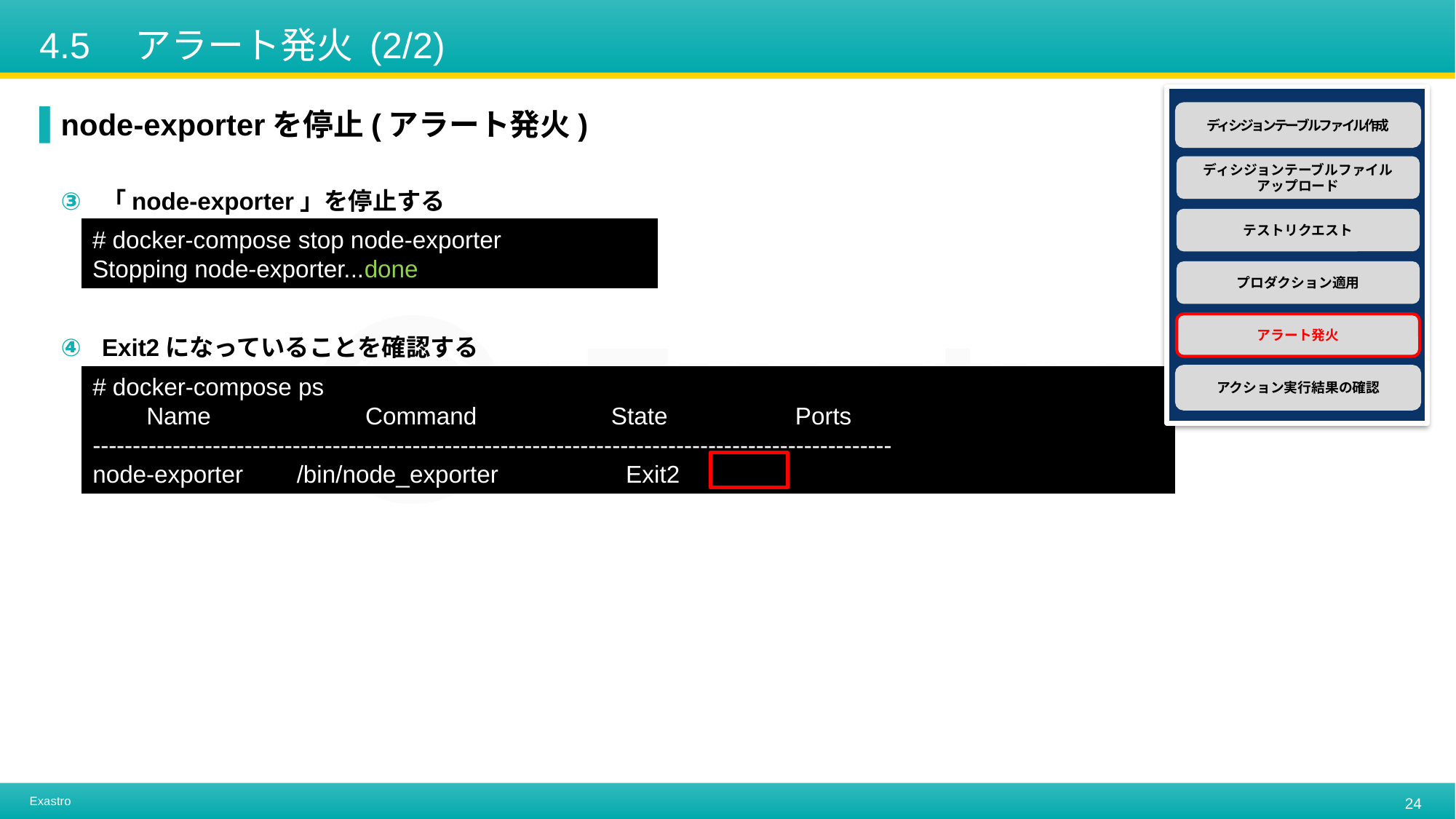

# 4.5　アラート発火 (2/2)

ディシジョンテーブルファイル作成
ディシジョンテーブルファイル
アップロード
テストリクエスト
プロダクション適用
アラート発火
アクション実行結果の確認
node-exporterを停止(アラート発火)

「node-exporter」を停止する

Exit2になっていることを確認する

# docker-compose stop node-exporter
Stopping node-exporter...done
# docker-compose ps
        Name                       Command                    State                   Ports
----------------------------------------------------------------------------------------------------
node-exporter        /bin/node_exporter                   Exit2